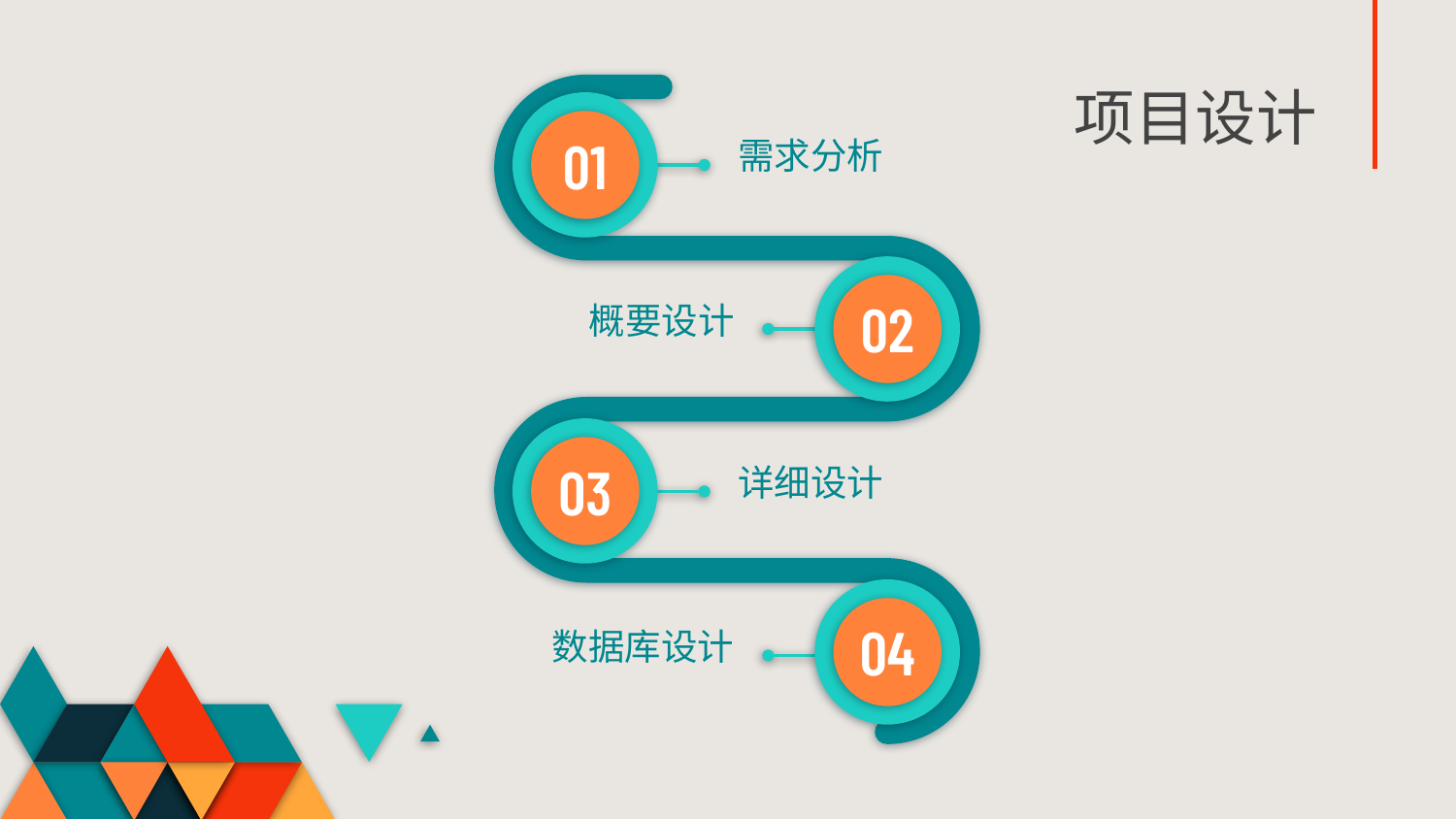

# 项目设计
01
需求分析
概要设计

02
03
详细设计

04
数据库设计